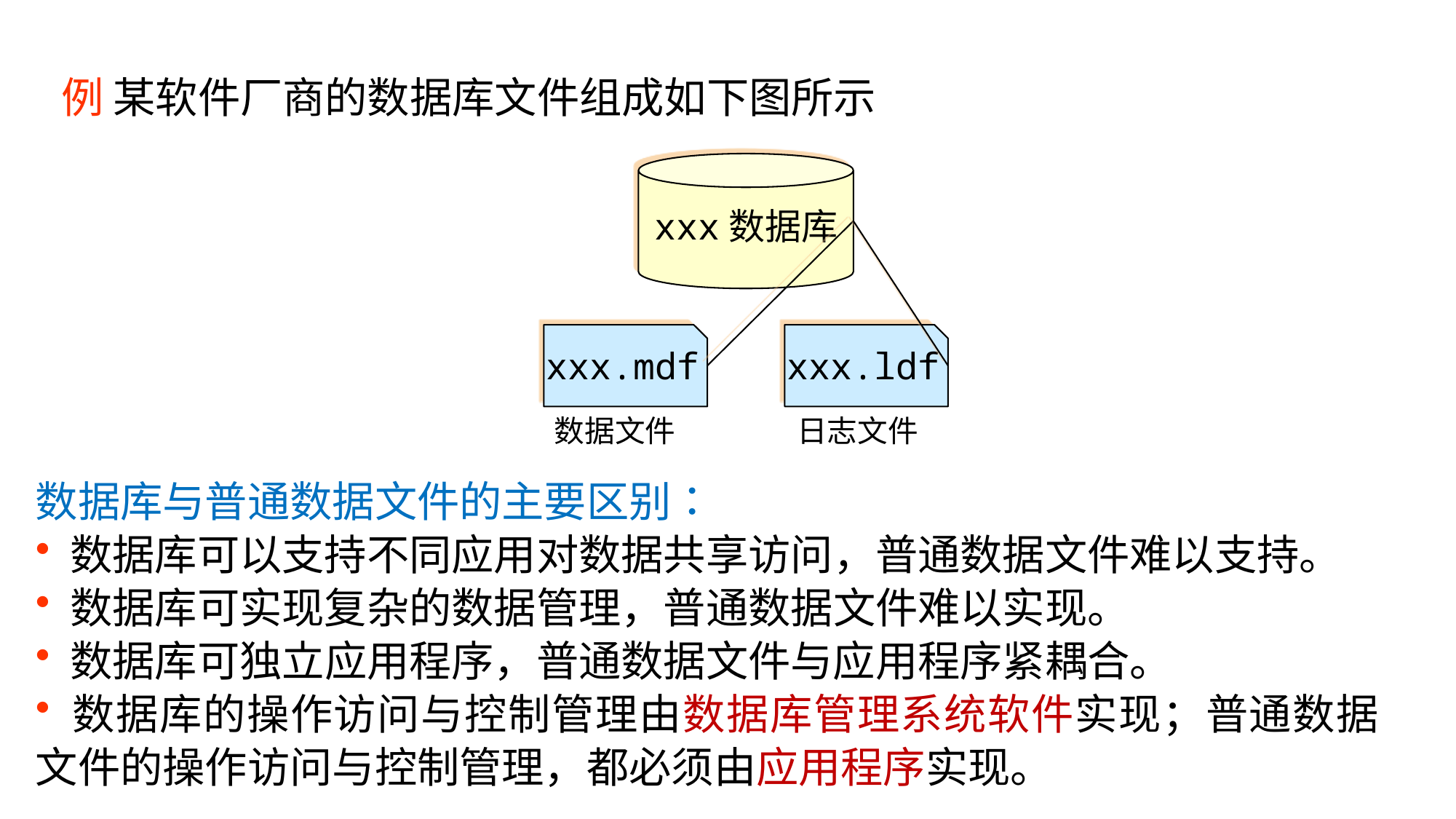

例 某软件厂商的数据库文件组成如下图所示
xxx数据库
xxx.mdf
xxx.ldf
数据文件
日志文件
数据库与普通数据文件的主要区别：
 数据库可以支持不同应用对数据共享访问，普通数据文件难以支持。
 数据库可实现复杂的数据管理，普通数据文件难以实现。
 数据库可独立应用程序，普通数据文件与应用程序紧耦合。
 数据库的操作访问与控制管理由数据库管理系统软件实现；普通数据文件的操作访问与控制管理，都必须由应用程序实现。